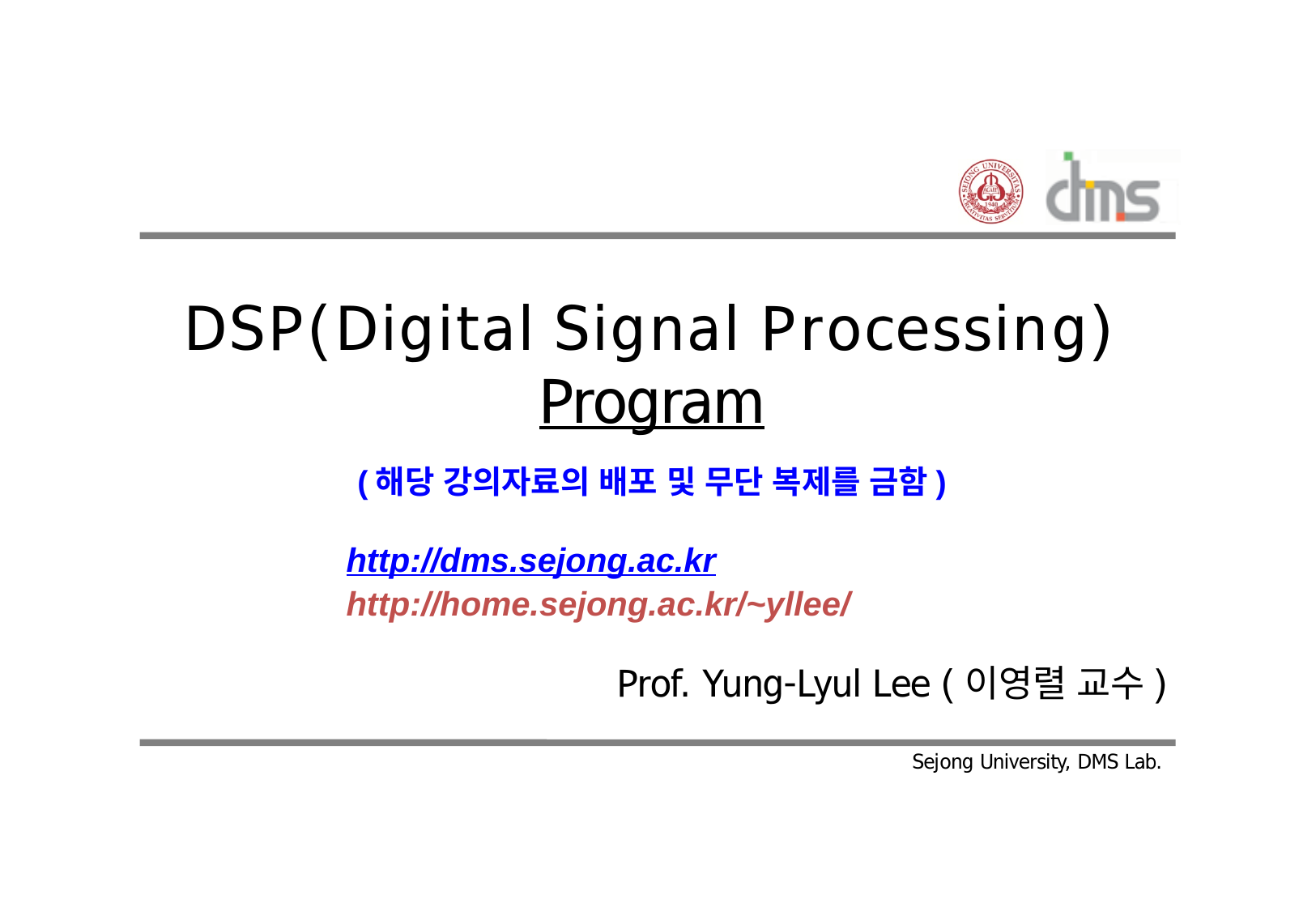

# DSP(Digital Signal Processing) Program
(해당 강의자료의 배포 및 무단 복제를 금함)
http://dms.sejong.ac.kr
http://home.sejong.ac.kr/~yllee/
Prof. Yung-Lyul Lee (이영렬 교수)